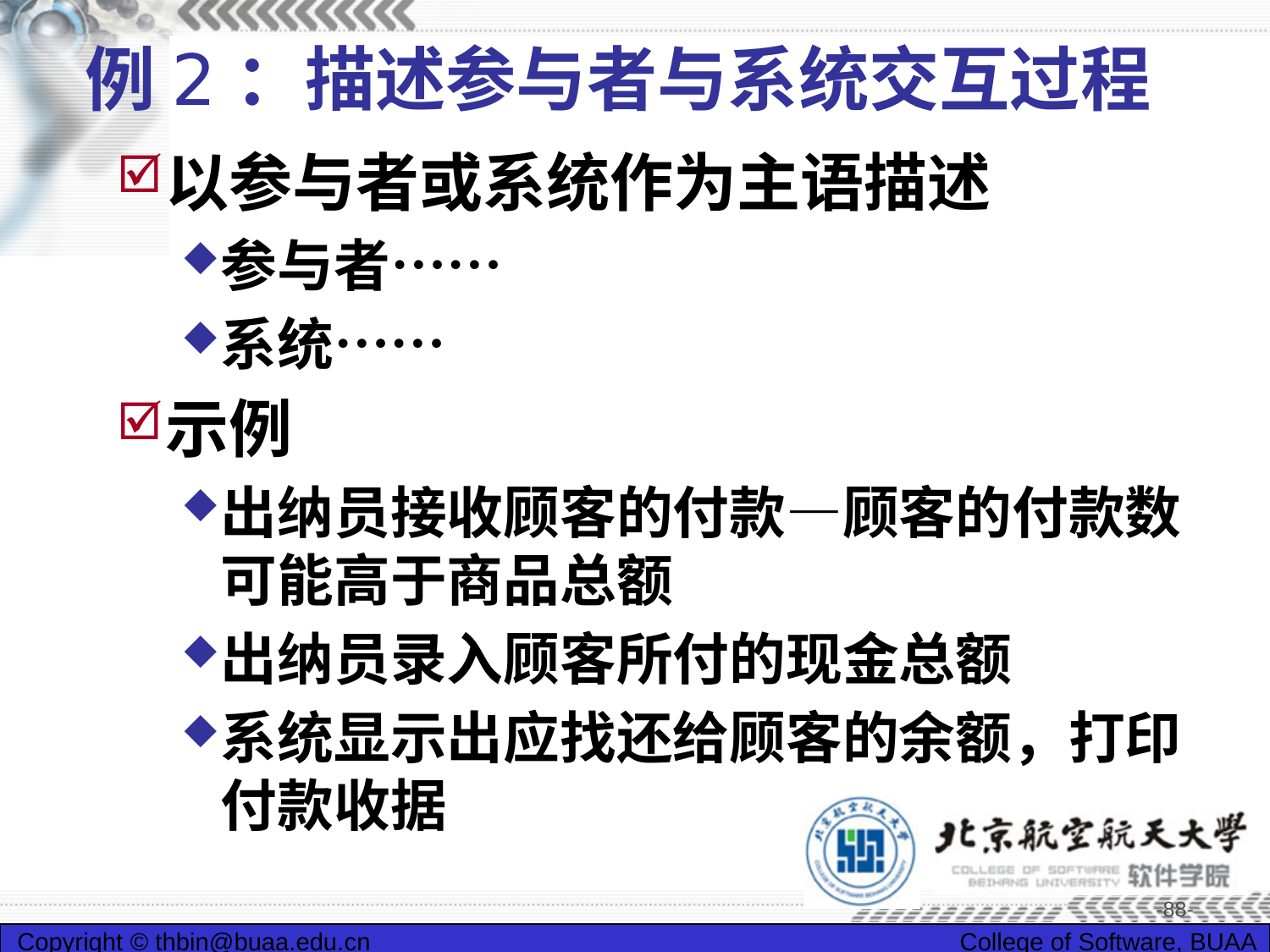

# 例2：描述参与者与系统交互过程
以参与者或系统作为主语描述
参与者……
系统……
示例
出纳员接收顾客的付款—顾客的付款数可能高于商品总额
出纳员录入顾客所付的现金总额
系统显示出应找还给顾客的余额，打印付款收据
-88-